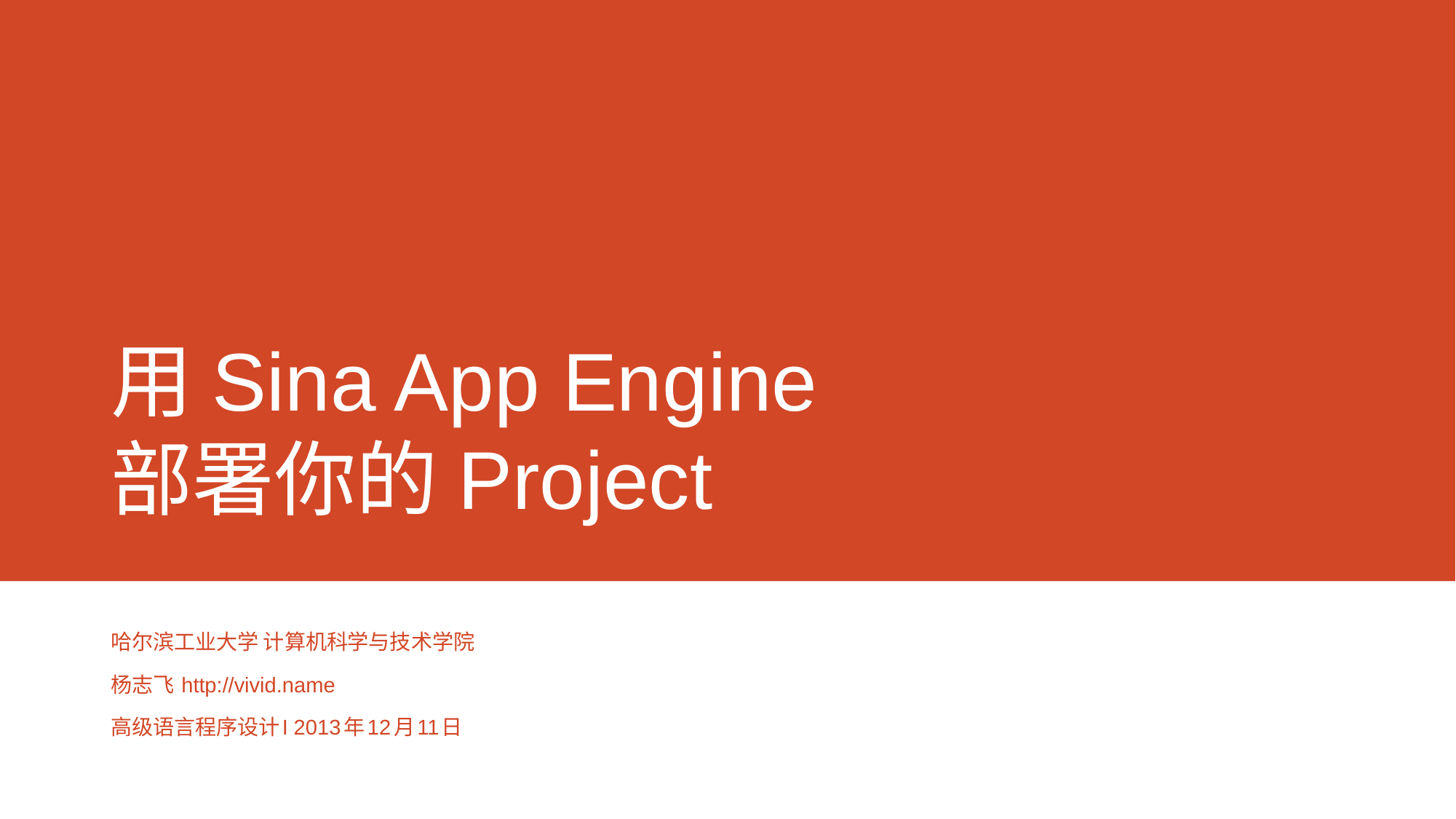

# 用Sina App Engine 部署你的Project
哈尔滨工业大学 计算机科学与技术学院
杨志飞 http://vivid.name
高级语言程序设计I 2013年12月11日